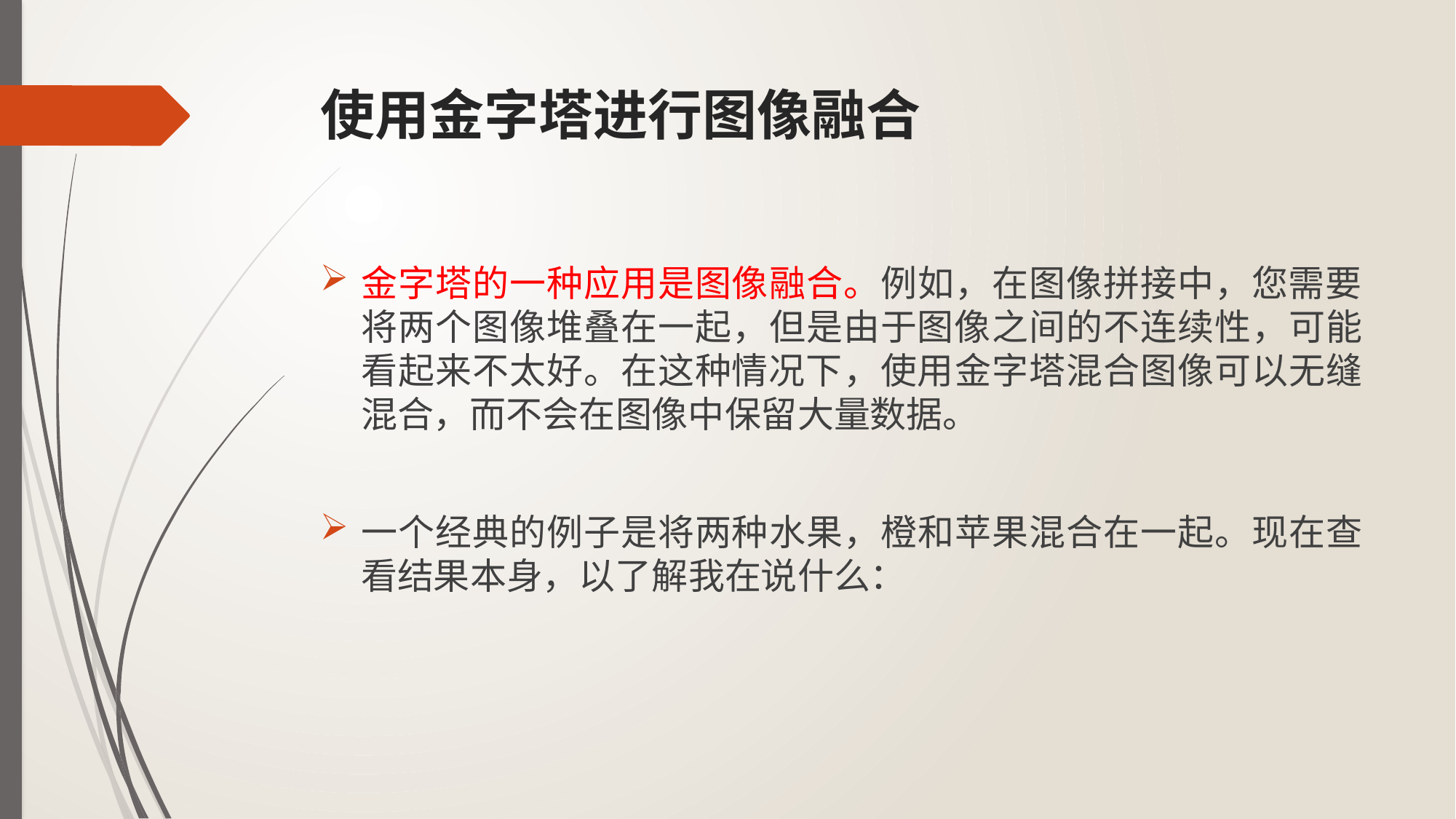

# 使用金字塔进行图像融合
金字塔的一种应用是图像融合。例如，在图像拼接中，您需要将两个图像堆叠在一起，但是由于图像之间的不连续性，可能看起来不太好。在这种情况下，使用金字塔混合图像可以无缝混合，而不会在图像中保留大量数据。

一个经典的例子是将两种水果，橙和苹果混合在一起。现在查看结果本身，以了解我在说什么：